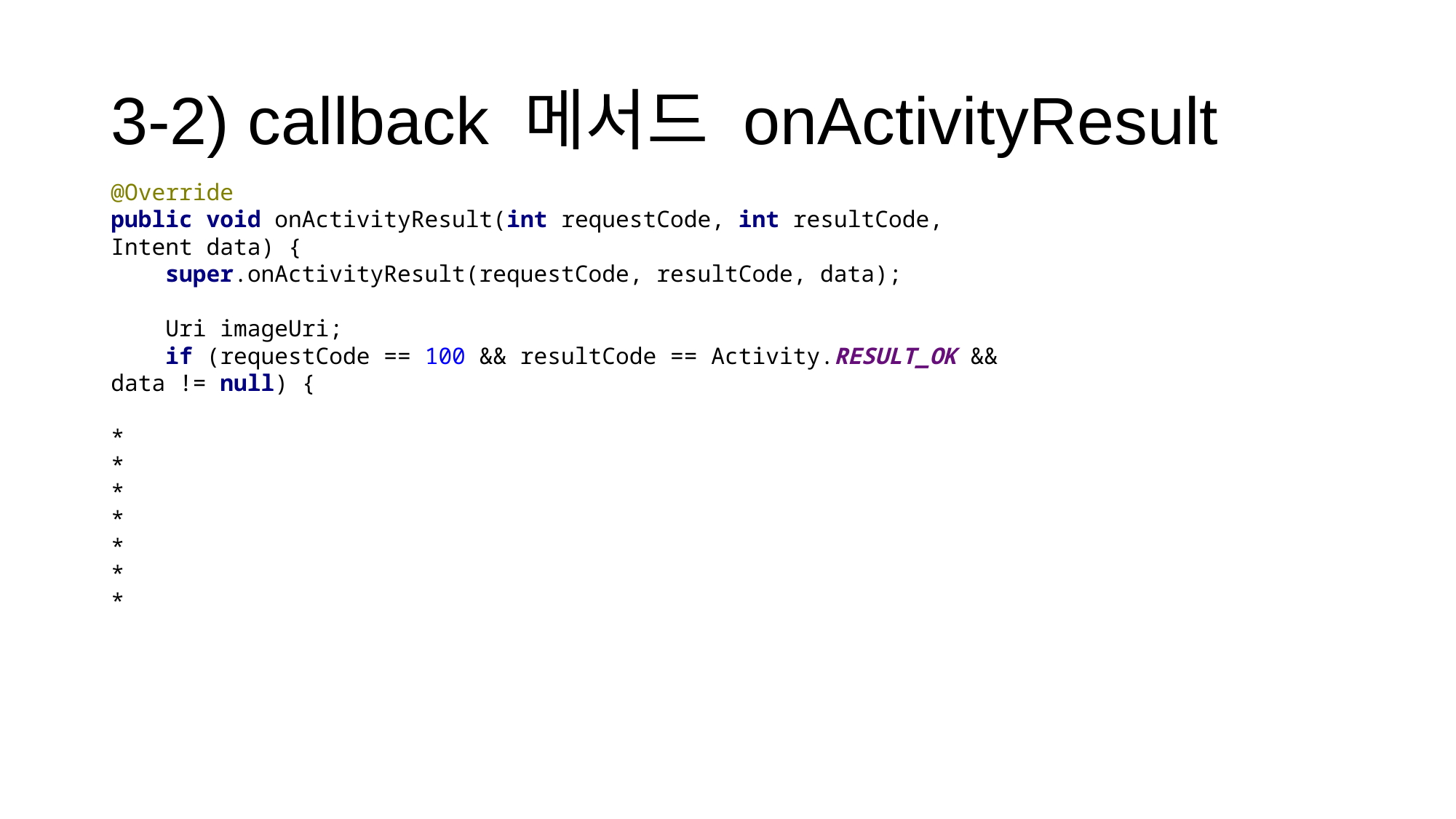

# 3-2) callback 메서드 onActivityResult
@Override
public void onActivityResult(int requestCode, int resultCode, Intent data) {
    super.onActivityResult(requestCode, resultCode, data);
    Uri imageUri;
    if (requestCode == 100 && resultCode == Activity.RESULT_OK && data != null) {

*
*
*
*
*
*
*